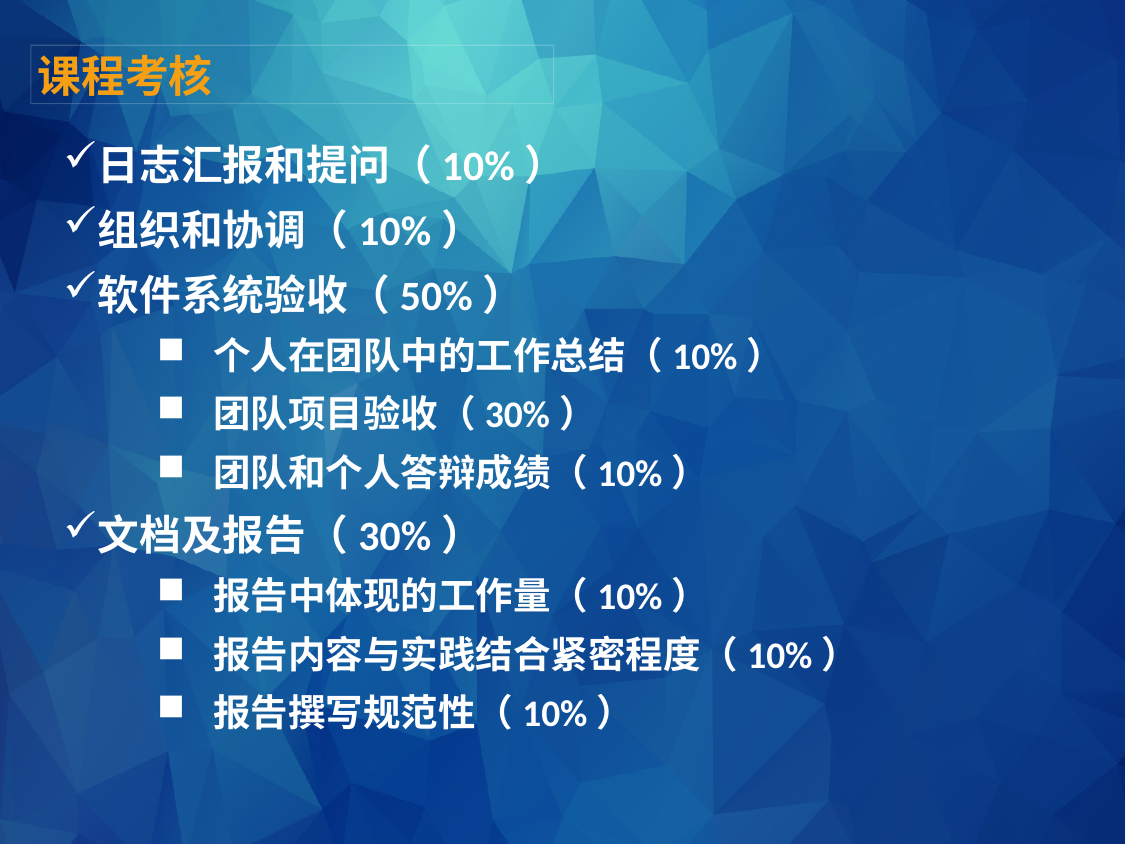

课程考核
日志汇报和提问（10%）
组织和协调（10%）
软件系统验收（50%）
个人在团队中的工作总结（10%）
团队项目验收（30%）
团队和个人答辩成绩（10%）
文档及报告（30%）
报告中体现的工作量（10%）
报告内容与实践结合紧密程度（10%）
报告撰写规范性（10%）